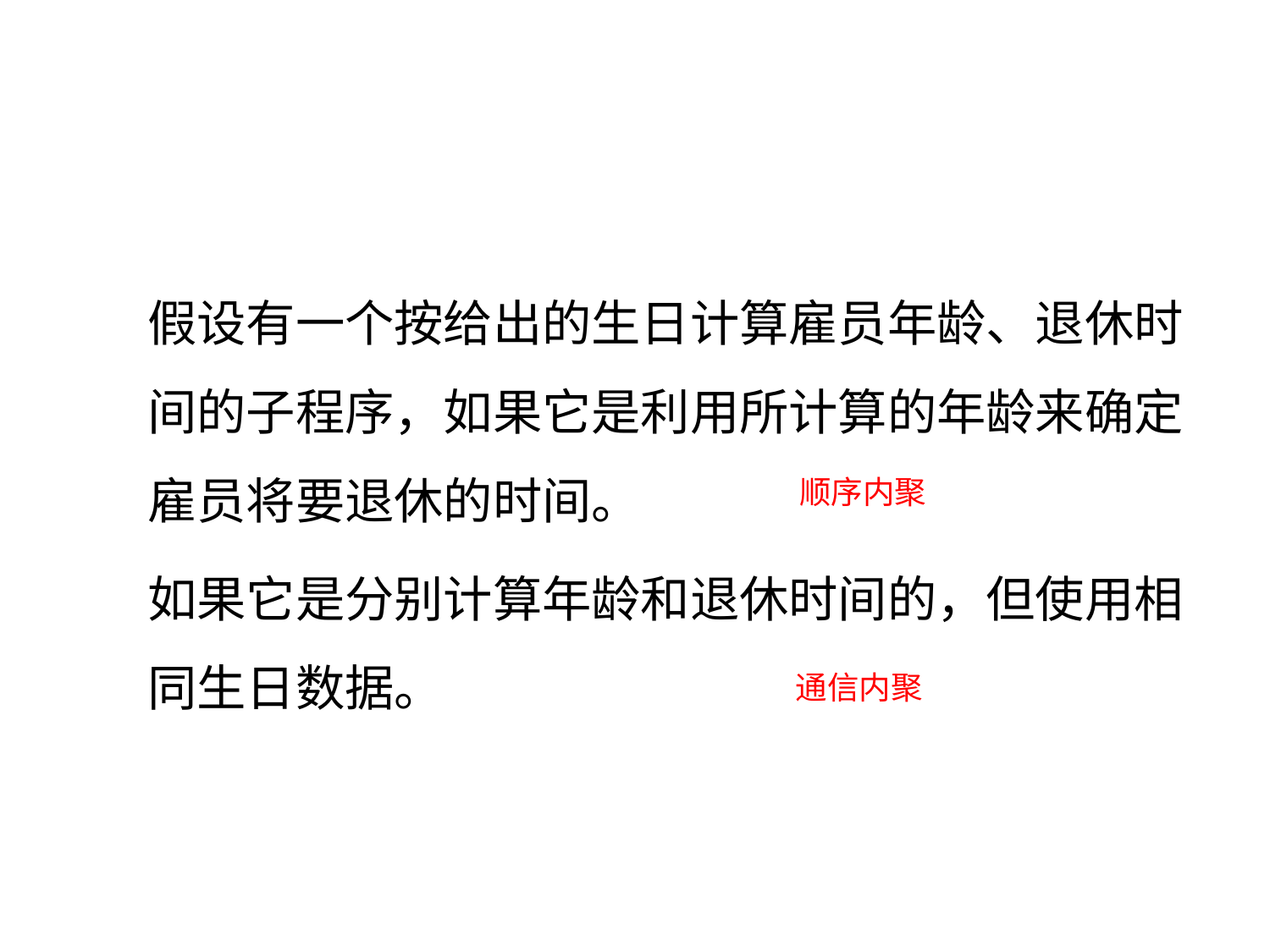

假设有一个按给出的生日计算雇员年龄、退休时间的子程序，如果它是利用所计算的年龄来确定雇员将要退休的时间。
如果它是分别计算年龄和退休时间的，但使用相同生日数据。

顺序内聚
通信内聚